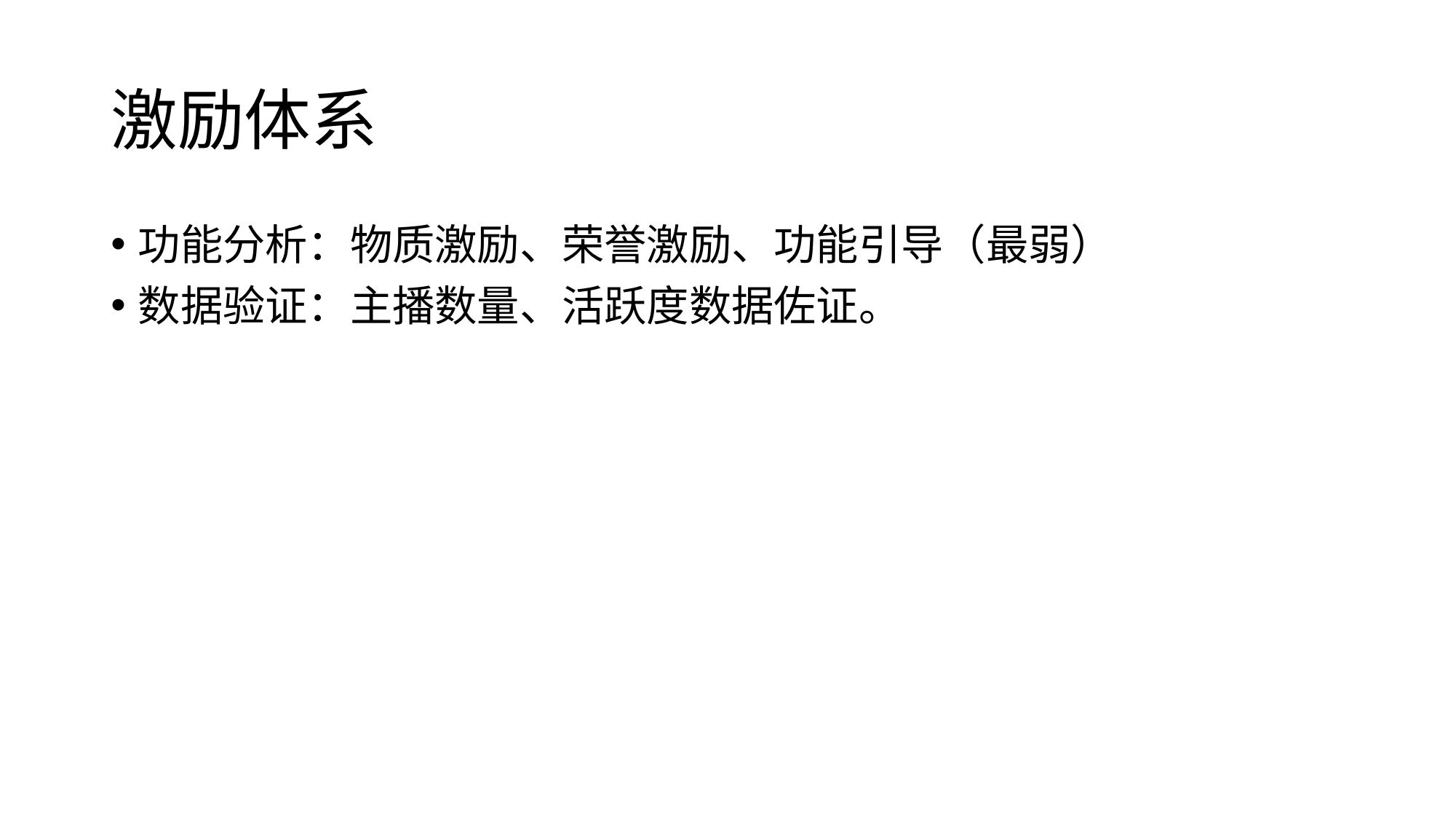

# 激励体系
功能分析：物质激励、荣誉激励、功能引导（最弱）
数据验证：主播数量、活跃度数据佐证。